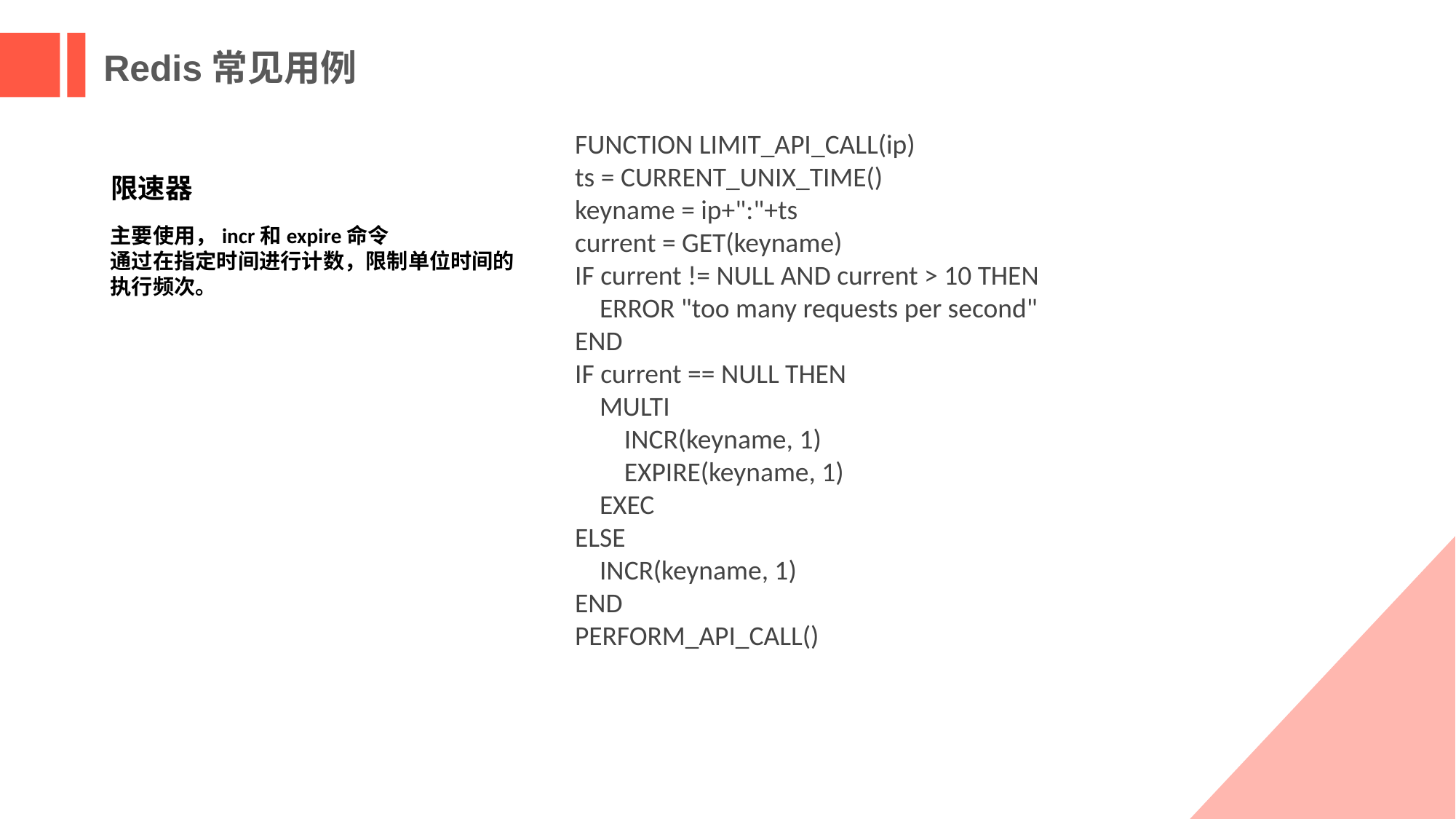

Redis常见用例
FUNCTION LIMIT_API_CALL(ip)
ts = CURRENT_UNIX_TIME()
keyname = ip+":"+ts
current = GET(keyname)
IF current != NULL AND current > 10 THEN
    ERROR "too many requests per second"
END
IF current == NULL THEN
    MULTI
        INCR(keyname, 1)
        EXPIRE(keyname, 1)
    EXEC
ELSE
    INCR(keyname, 1)
END
PERFORM_API_CALL()
限速器
主要使用，incr和expire命令
通过在指定时间进行计数，限制单位时间的执行频次。